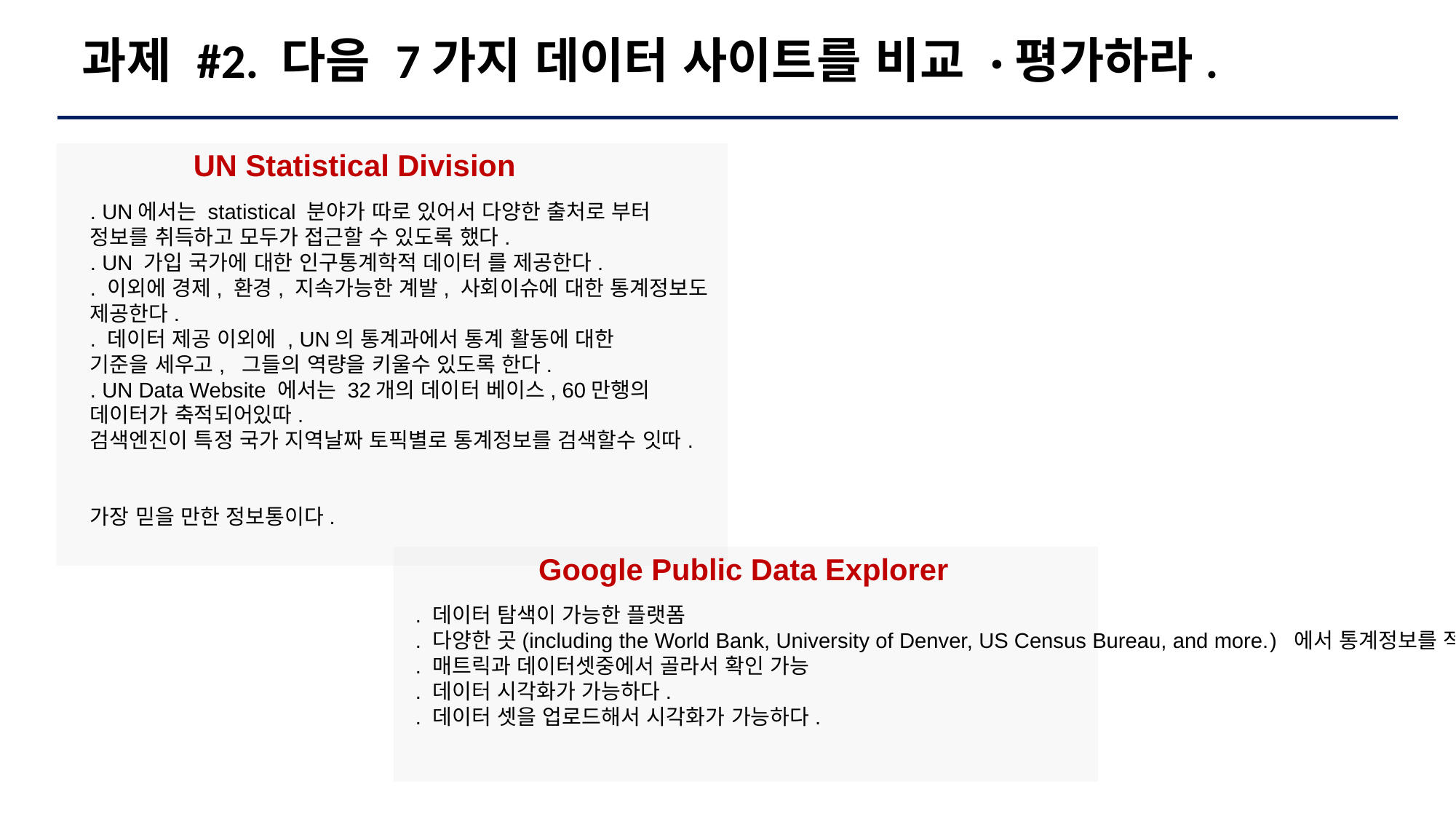

과제 #2. 다음 7가지 데이터 사이트를 비교 ·평가하라.
UN Statistical Division

. UN에서는 statistical 분야가 따로 있어서 다양한 출처로 부터
정보를 취득하고 모두가 접근할 수 있도록 했다.
. UN 가입 국가에 대한 인구통계학적 데이터 를 제공한다.
. 이외에 경제, 환경, 지속가능한 계발, 사회이슈에 대한 통계정보도
제공한다.
. 데이터 제공 이외에 , UN의 통계과에서 통계 활동에 대한
기준을 세우고,  그들의 역량을 키울수 있도록 한다.
. UN Data Website 에서는 32개의 데이터 베이스, 60만행의
데이터가 축적되어있따.
검색엔진이 특정 국가 지역날짜 토픽별로 통계정보를 검색할수 잇따.

가장 믿을 만한 정보통이다.
Google Public Data Explorer

. 데이터 탐색이 가능한 플랫폼
. 다양한 곳(including the World Bank, University of Denver, US Census Bureau, and more.)  에서 통계정보를 적재
. 매트릭과 데이터셋중에서 골라서 확인 가능
. 데이터 시각화가 가능하다.
. 데이터 셋을 업로드해서 시각화가 가능하다.